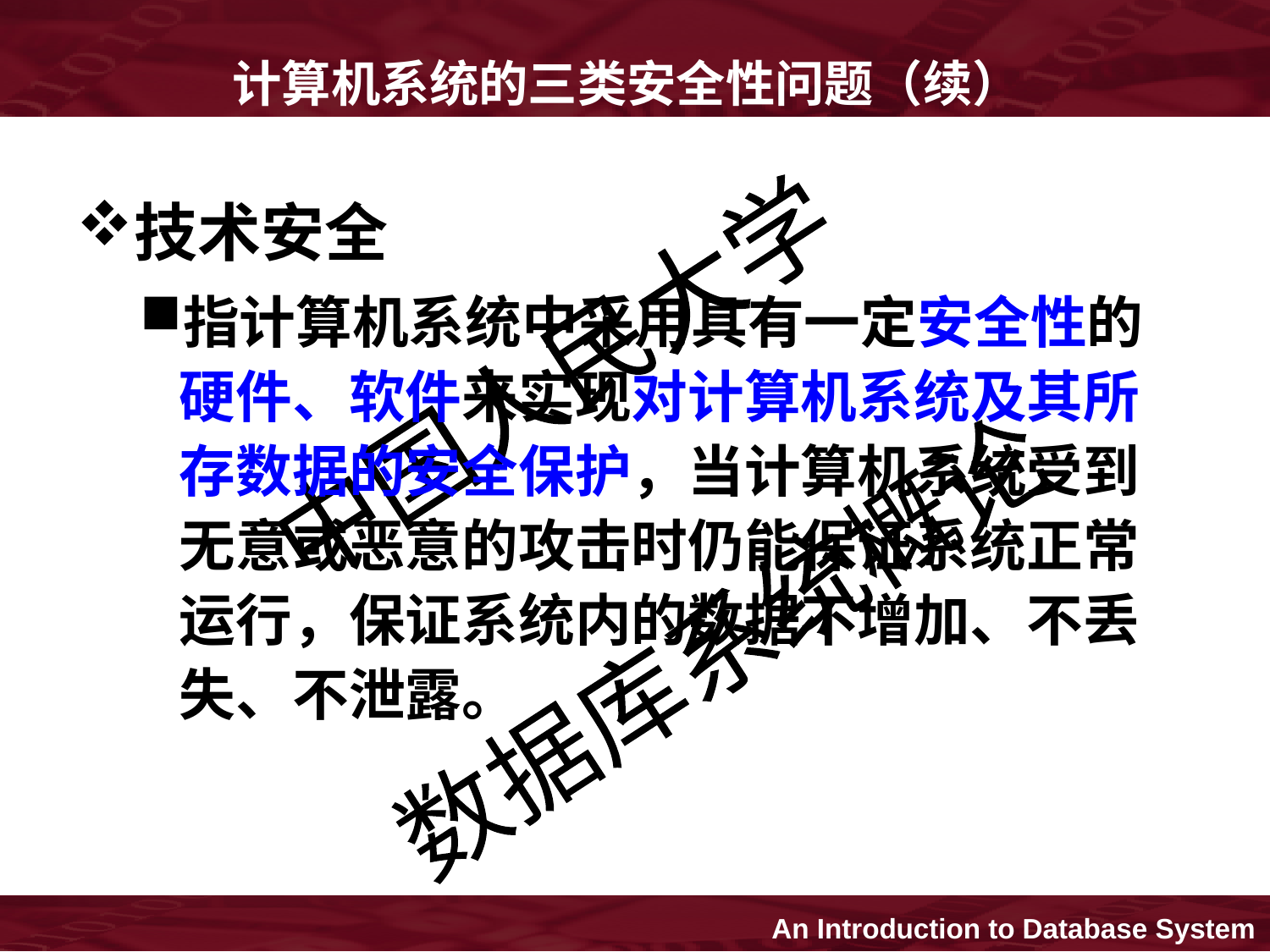

# 计算机系统的三类安全性问题（续）
技术安全
指计算机系统中采用具有一定安全性的硬件、软件来实现对计算机系统及其所存数据的安全保护，当计算机系统受到无意或恶意的攻击时仍能保证系统正常运行，保证系统内的数据不增加、不丢失、不泄露。